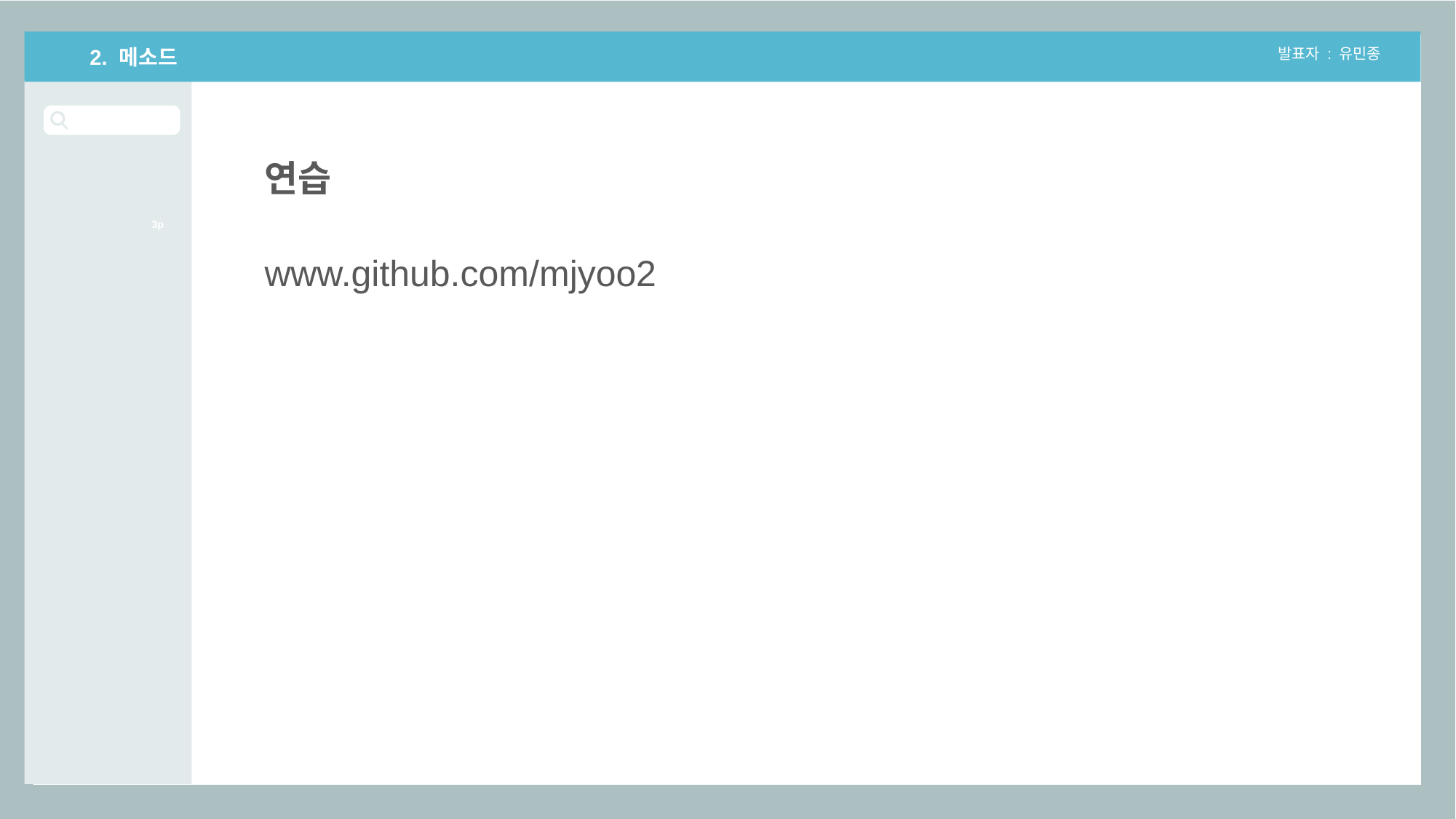

2. 메소드
발표자 : 유민종

연습
3p
www.github.com/mjyoo2